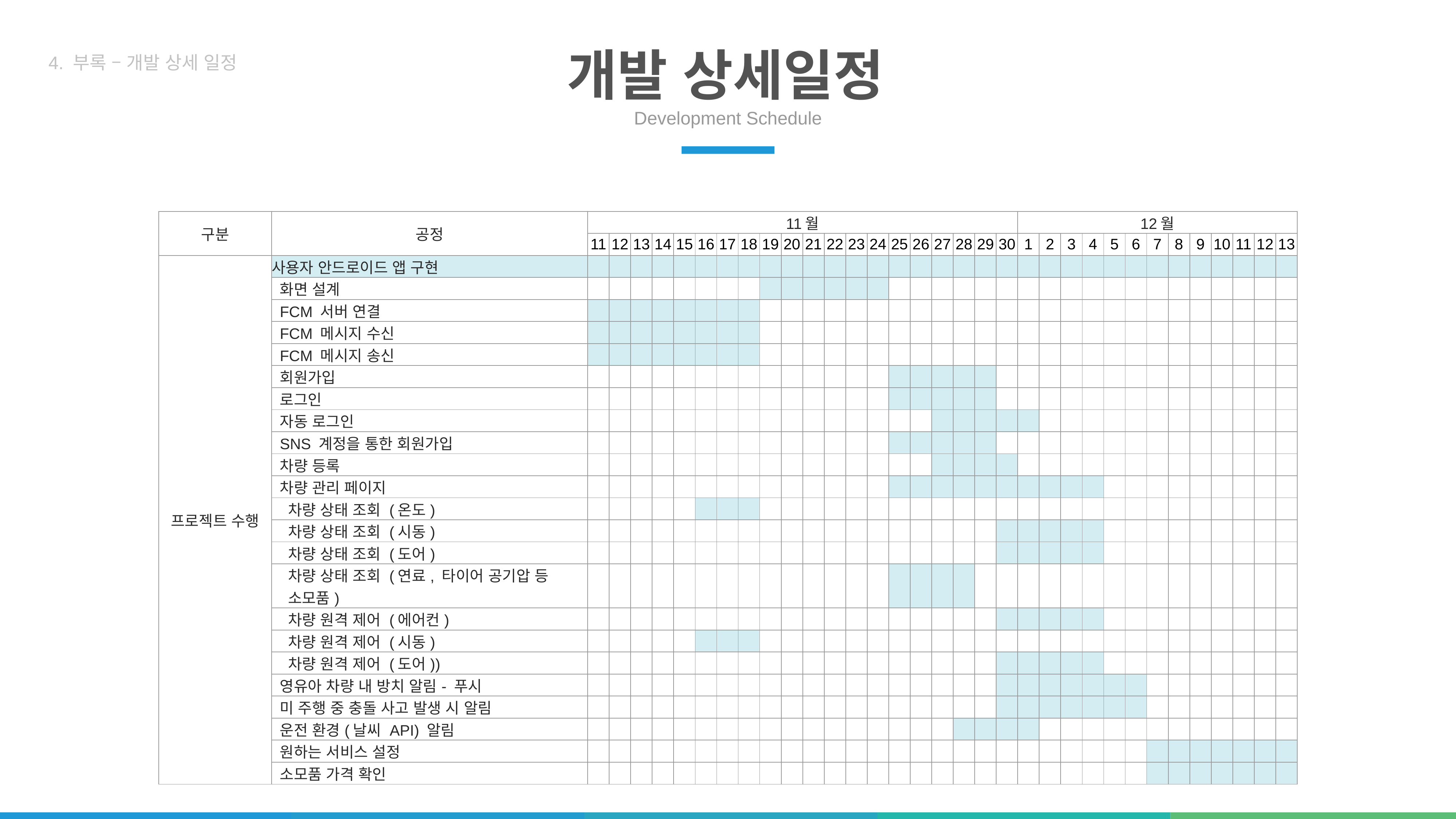

개발 상세일정
4. 부록 – 개발 상세 일정
Development Schedule

| 구분 | 공정 | 11월 |  |  |  |  |  |  |  |  |  |  |  |  |  |  |  |  |  |  |  | 12월 |  |  |  |  |  |  |  |  |  |  |  |  |
| --- | --- | --- | --- | --- | --- | --- | --- | --- | --- | --- | --- | --- | --- | --- | --- | --- | --- | --- | --- | --- | --- | --- | --- | --- | --- | --- | --- | --- | --- | --- | --- | --- | --- | --- |
|  |  | 11 | 12 | 13 | 14 | 15 | 16 | 17 | 18 | 19 | 20 | 21 | 22 | 23 | 24 | 25 | 26 | 27 | 28 | 29 | 30 | 1 | 2 | 3 | 4 | 5 | 6 | 7 | 8 | 9 | 10 | 11 | 12 | 13 |
| 프로젝트 수행 | 사용자 안드로이드 앱 구현 |  |  |  |  |  |  |  |  |  |  |  |  |  |  |  |  |  |  |  |  |  |  |  |  |  |  |  |  |  |  |  |  |  |
|  | 화면 설계 |  |  |  |  |  |  |  |  |  |  |  |  |  |  |  |  |  |  |  |  |  |  |  |  |  |  |  |  |  |  |  |  |  |
|  | FCM 서버 연결 |  |  |  |  |  |  |  |  |  |  |  |  |  |  |  |  |  |  |  |  |  |  |  |  |  |  |  |  |  |  |  |  |  |
|  | FCM 메시지 수신 |  |  |  |  |  |  |  |  |  |  |  |  |  |  |  |  |  |  |  |  |  |  |  |  |  |  |  |  |  |  |  |  |  |
|  | FCM 메시지 송신 |  |  |  |  |  |  |  |  |  |  |  |  |  |  |  |  |  |  |  |  |  |  |  |  |  |  |  |  |  |  |  |  |  |
|  | 회원가입 |  |  |  |  |  |  |  |  |  |  |  |  |  |  |  |  |  |  |  |  |  |  |  |  |  |  |  |  |  |  |  |  |  |
|  | 로그인 |  |  |  |  |  |  |  |  |  |  |  |  |  |  |  |  |  |  |  |  |  |  |  |  |  |  |  |  |  |  |  |  |  |
|  | 자동 로그인 |  |  |  |  |  |  |  |  |  |  |  |  |  |  |  |  |  |  |  |  |  |  |  |  |  |  |  |  |  |  |  |  |  |
|  | SNS 계정을 통한 회원가입 |  |  |  |  |  |  |  |  |  |  |  |  |  |  |  |  |  |  |  |  |  |  |  |  |  |  |  |  |  |  |  |  |  |
|  | 차량 등록 |  |  |  |  |  |  |  |  |  |  |  |  |  |  |  |  |  |  |  |  |  |  |  |  |  |  |  |  |  |  |  |  |  |
|  | 차량 관리 페이지 |  |  |  |  |  |  |  |  |  |  |  |  |  |  |  |  |  |  |  |  |  |  |  |  |  |  |  |  |  |  |  |  |  |
|  | 차량 상태 조회 (온도) |  |  |  |  |  |  |  |  |  |  |  |  |  |  |  |  |  |  |  |  |  |  |  |  |  |  |  |  |  |  |  |  |  |
|  | 차량 상태 조회 (시동) |  |  |  |  |  |  |  |  |  |  |  |  |  |  |  |  |  |  |  |  |  |  |  |  |  |  |  |  |  |  |  |  |  |
|  | 차량 상태 조회 (도어) |  |  |  |  |  |  |  |  |  |  |  |  |  |  |  |  |  |  |  |  |  |  |  |  |  |  |  |  |  |  |  |  |  |
|  | 차량 상태 조회 (연료, 타이어 공기압 등 소모품) |  |  |  |  |  |  |  |  |  |  |  |  |  |  |  |  |  |  |  |  |  |  |  |  |  |  |  |  |  |  |  |  |  |
|  | 차량 원격 제어 (에어컨) |  |  |  |  |  |  |  |  |  |  |  |  |  |  |  |  |  |  |  |  |  |  |  |  |  |  |  |  |  |  |  |  |  |
|  | 차량 원격 제어 (시동) |  |  |  |  |  |  |  |  |  |  |  |  |  |  |  |  |  |  |  |  |  |  |  |  |  |  |  |  |  |  |  |  |  |
|  | 차량 원격 제어 (도어)) |  |  |  |  |  |  |  |  |  |  |  |  |  |  |  |  |  |  |  |  |  |  |  |  |  |  |  |  |  |  |  |  |  |
|  | 영유아 차량 내 방치 알림- 푸시 |  |  |  |  |  |  |  |  |  |  |  |  |  |  |  |  |  |  |  |  |  |  |  |  |  |  |  |  |  |  |  |  |  |
|  | 미 주행 중 충돌 사고 발생 시 알림 |  |  |  |  |  |  |  |  |  |  |  |  |  |  |  |  |  |  |  |  |  |  |  |  |  |  |  |  |  |  |  |  |  |
|  | 운전 환경(날씨 API) 알림 |  |  |  |  |  |  |  |  |  |  |  |  |  |  |  |  |  |  |  |  |  |  |  |  |  |  |  |  |  |  |  |  |  |
|  | 원하는 서비스 설정 |  |  |  |  |  |  |  |  |  |  |  |  |  |  |  |  |  |  |  |  |  |  |  |  |  |  |  |  |  |  |  |  |  |
|  | 소모품 가격 확인 |  |  |  |  |  |  |  |  |  |  |  |  |  |  |  |  |  |  |  |  |  |  |  |  |  |  |  |  |  |  |  |  |  |
33